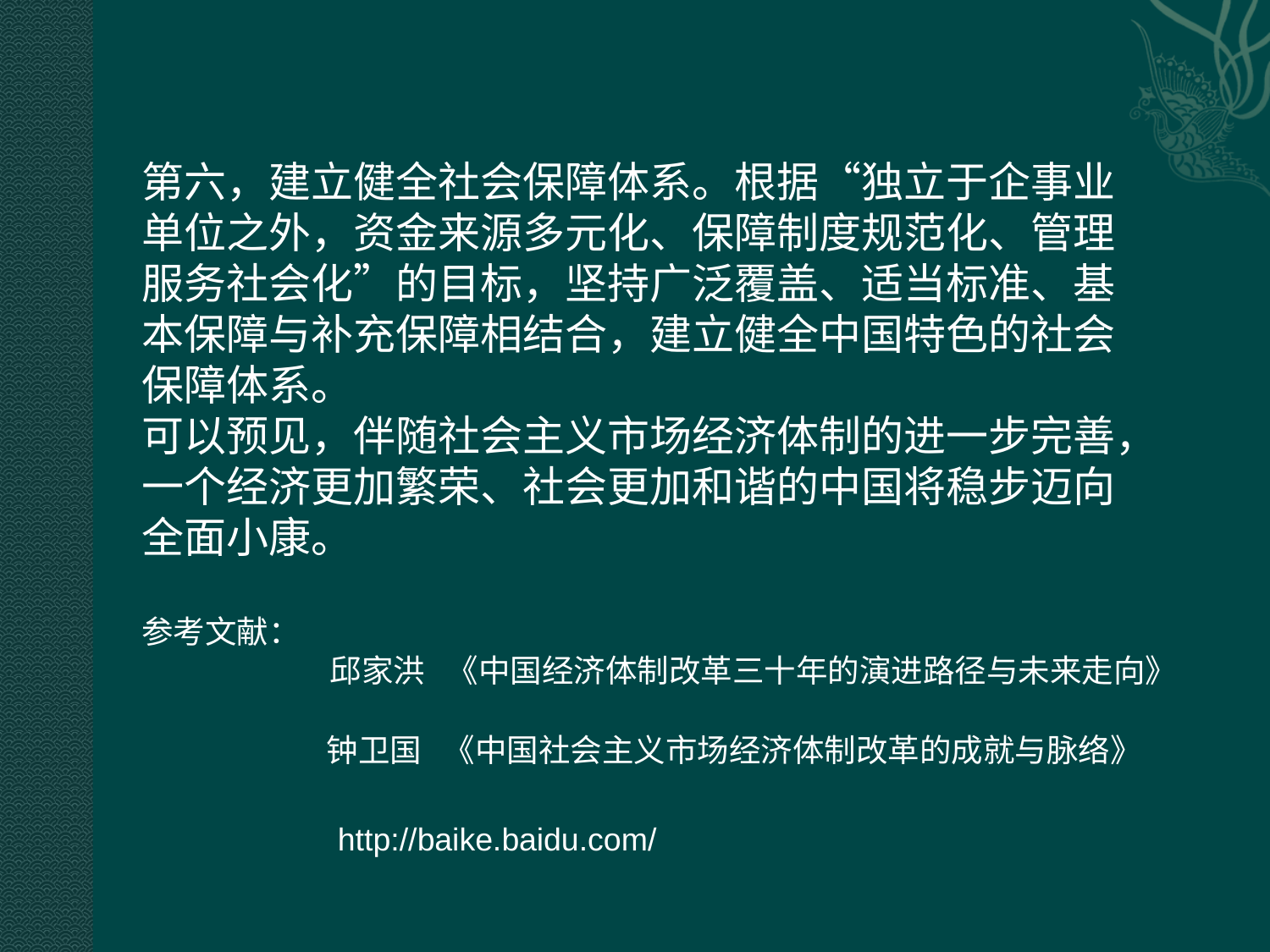

第六，建立健全社会保障体系。根据“独立于企事业单位之外，资金来源多元化、保障制度规范化、管理服务社会化”的目标，坚持广泛覆盖、适当标准、基本保障与补充保障相结合，建立健全中国特色的社会保障体系。
可以预见，伴随社会主义市场经济体制的进一步完善，一个经济更加繁荣、社会更加和谐的中国将稳步迈向全面小康。

参考文献：

邱家洪   《中国经济体制改革三十年的演进路径与未来走向》

    钟卫国   《中国社会主义市场经济体制改革的成就与脉络》

http://baike.baidu.com/